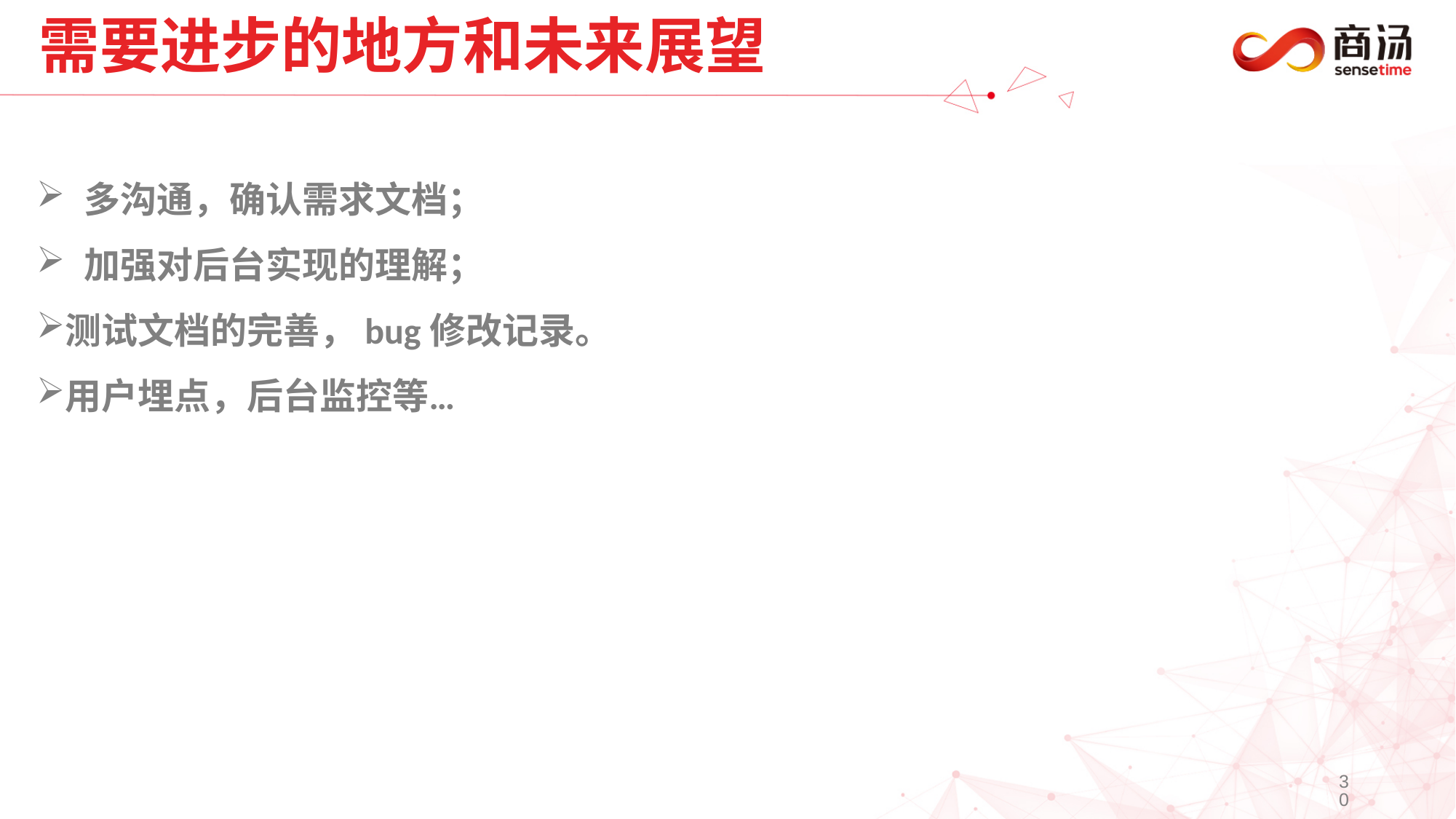

# 需要进步的地方和未来展望
 多沟通，确认需求文档；
 加强对后台实现的理解；
测试文档的完善，bug修改记录。
用户埋点，后台监控等…

30